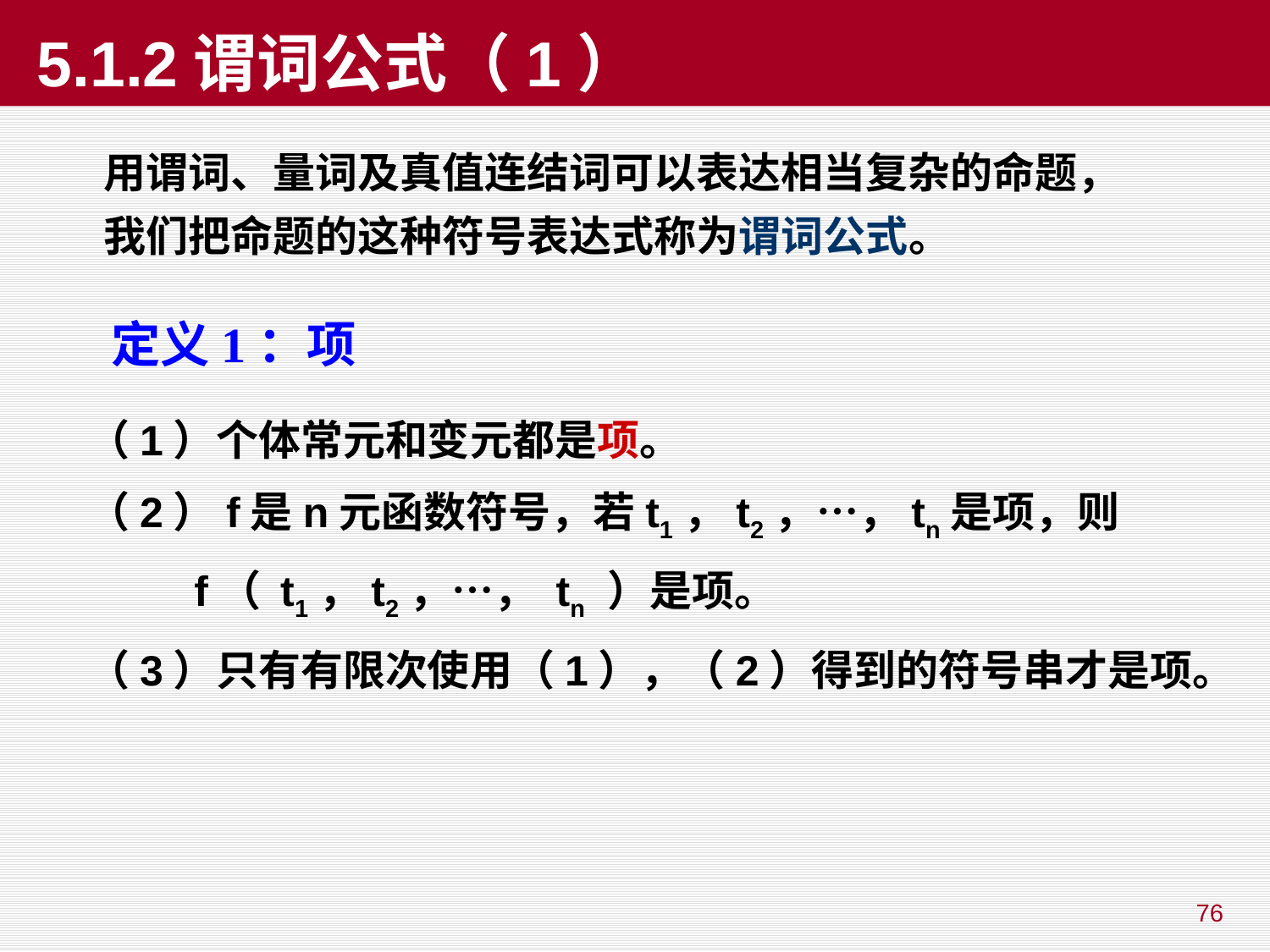

# 5.1.2谓词公式（1）
用谓词、量词及真值连结词可以表达相当复杂的命题，
我们把命题的这种符号表达式称为谓词公式。
定义1：项
（1）个体常元和变元都是项。
（2）f是n元函数符号，若t1，t2，…，tn是项，则
         f（ t1，t2，…， tn ）是项。
（3）只有有限次使用（1），（2）得到的符号串才是项。
76